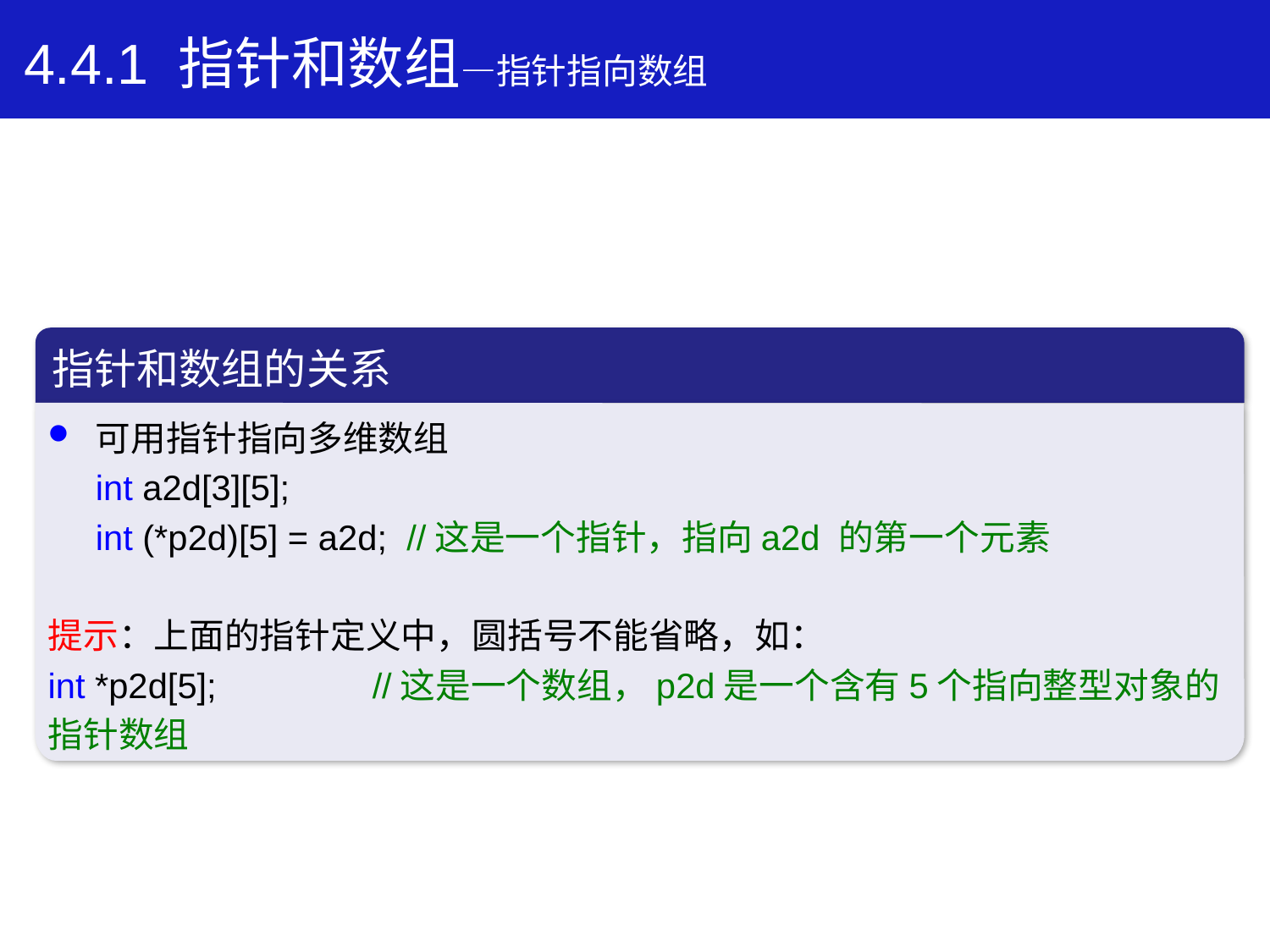

4.4.1 指针和数组—指针指向数组
指针和数组的关系
可用指针指向多维数组
int a2d[3][5];
int (*p2d)[5] = a2d;  //这是一个指针，指向a2d 的第一个元素
提示：上面的指针定义中，圆括号不能省略，如：
int *p2d[5];                //这是一个数组，p2d是一个含有5个指向整型对象的指针数组
71